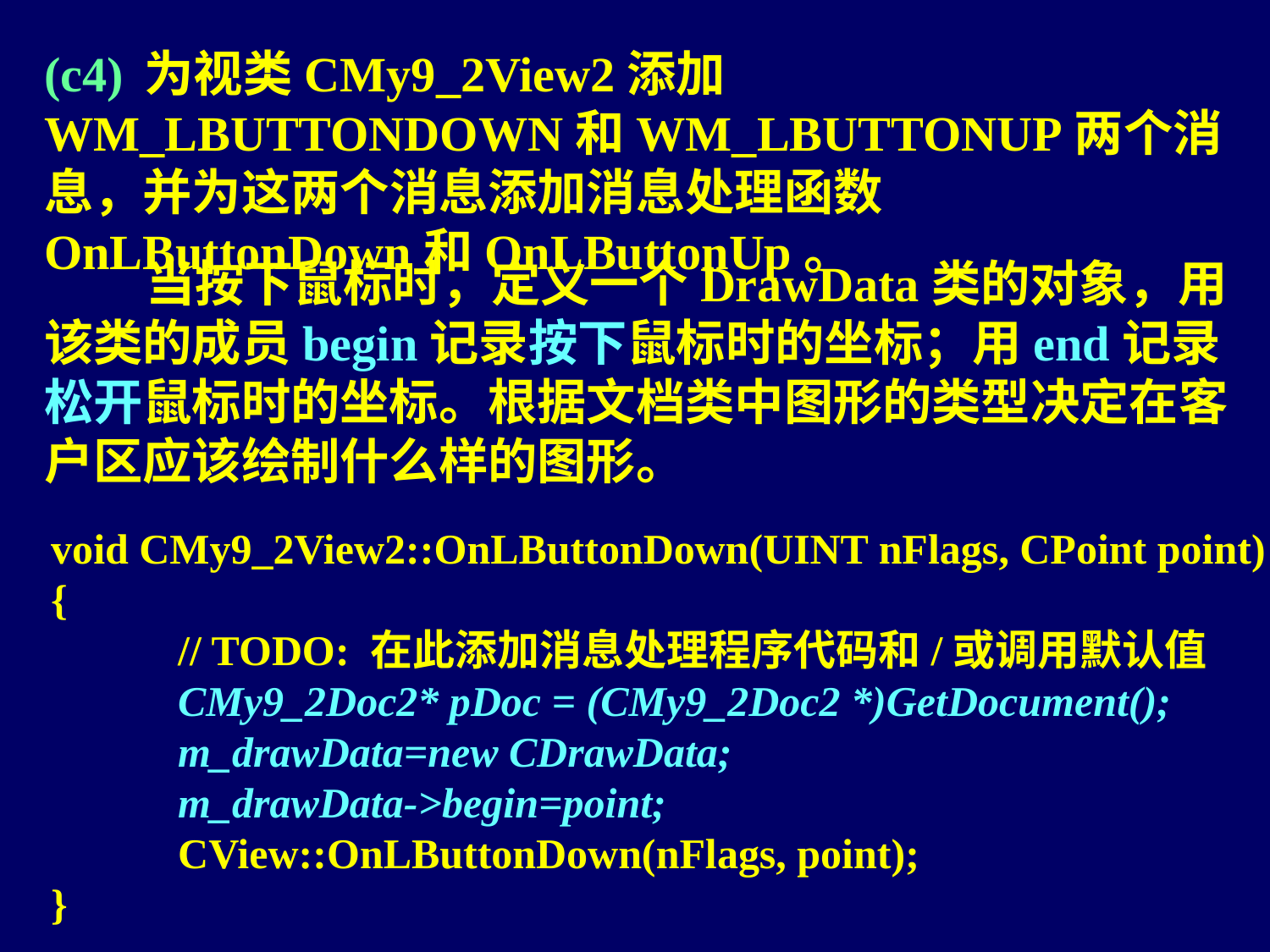

(c4) 为视类CMy9_2View2添加WM_LBUTTONDOWN和WM_LBUTTONUP两个消息，并为这两个消息添加消息处理函数OnLButtonDown和OnLButtonUp。
        当按下鼠标时，定义一个DrawData类的对象，用该类的成员begin记录按下鼠标时的坐标；用end记录松开鼠标时的坐标。根据文档类中图形的类型决定在客户区应该绘制什么样的图形。
void CMy9_2View2::OnLButtonDown(UINT nFlags, CPoint point)
{
	// TODO: 在此添加消息处理程序代码和/或调用默认值
	CMy9_2Doc2* pDoc = (CMy9_2Doc2 *)GetDocument();
	m_drawData=new CDrawData;
	m_drawData->begin=point;
	CView::OnLButtonDown(nFlags, point);
}